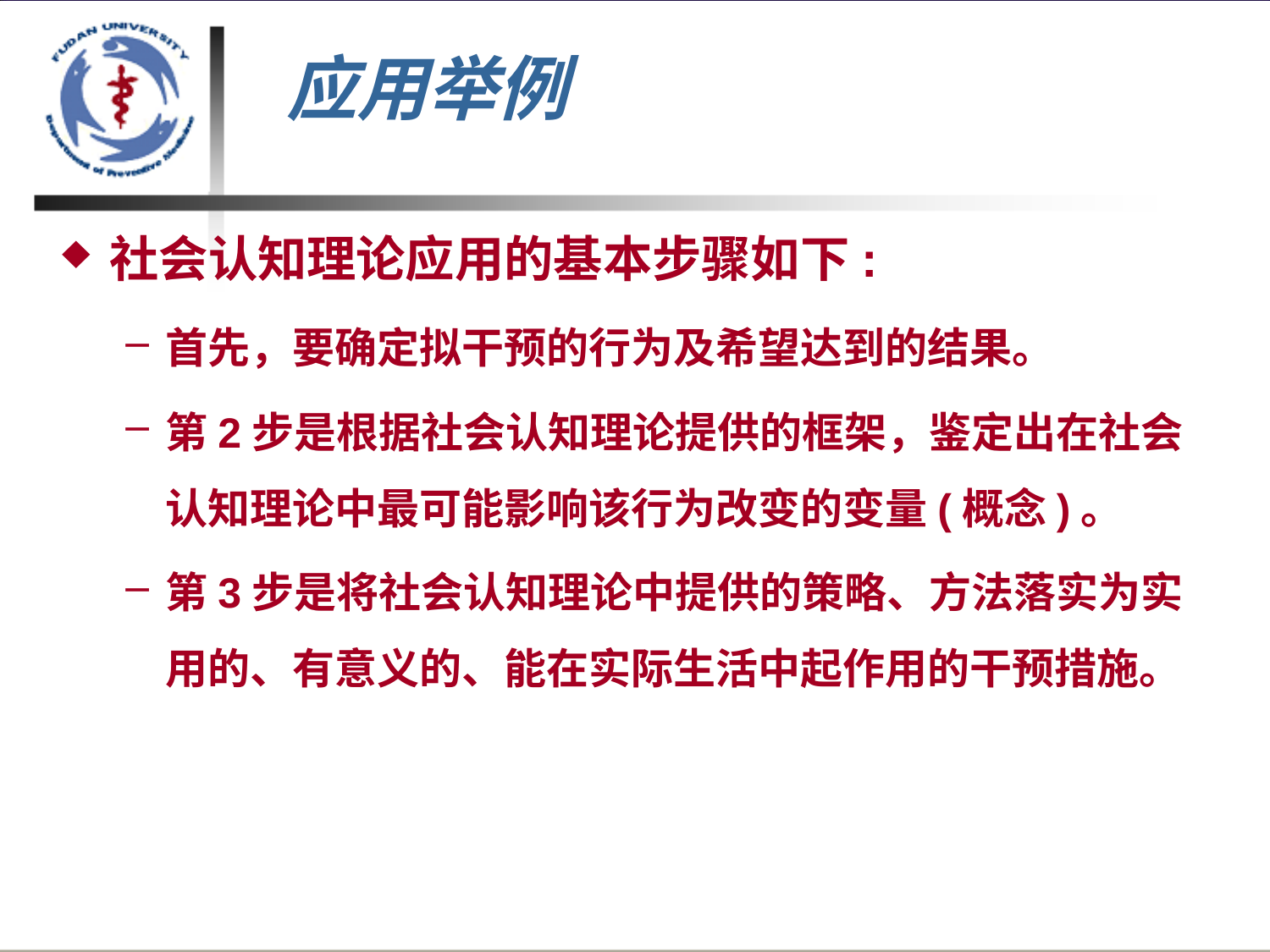

# 应用举例
社会认知理论应用的基本步骤如下:
首先，要确定拟干预的行为及希望达到的结果。
第2步是根据社会认知理论提供的框架，鉴定出在社会认知理论中最可能影响该行为改变的变量(概念)。
第3步是将社会认知理论中提供的策略、方法落实为实用的、有意义的、能在实际生活中起作用的干预措施。